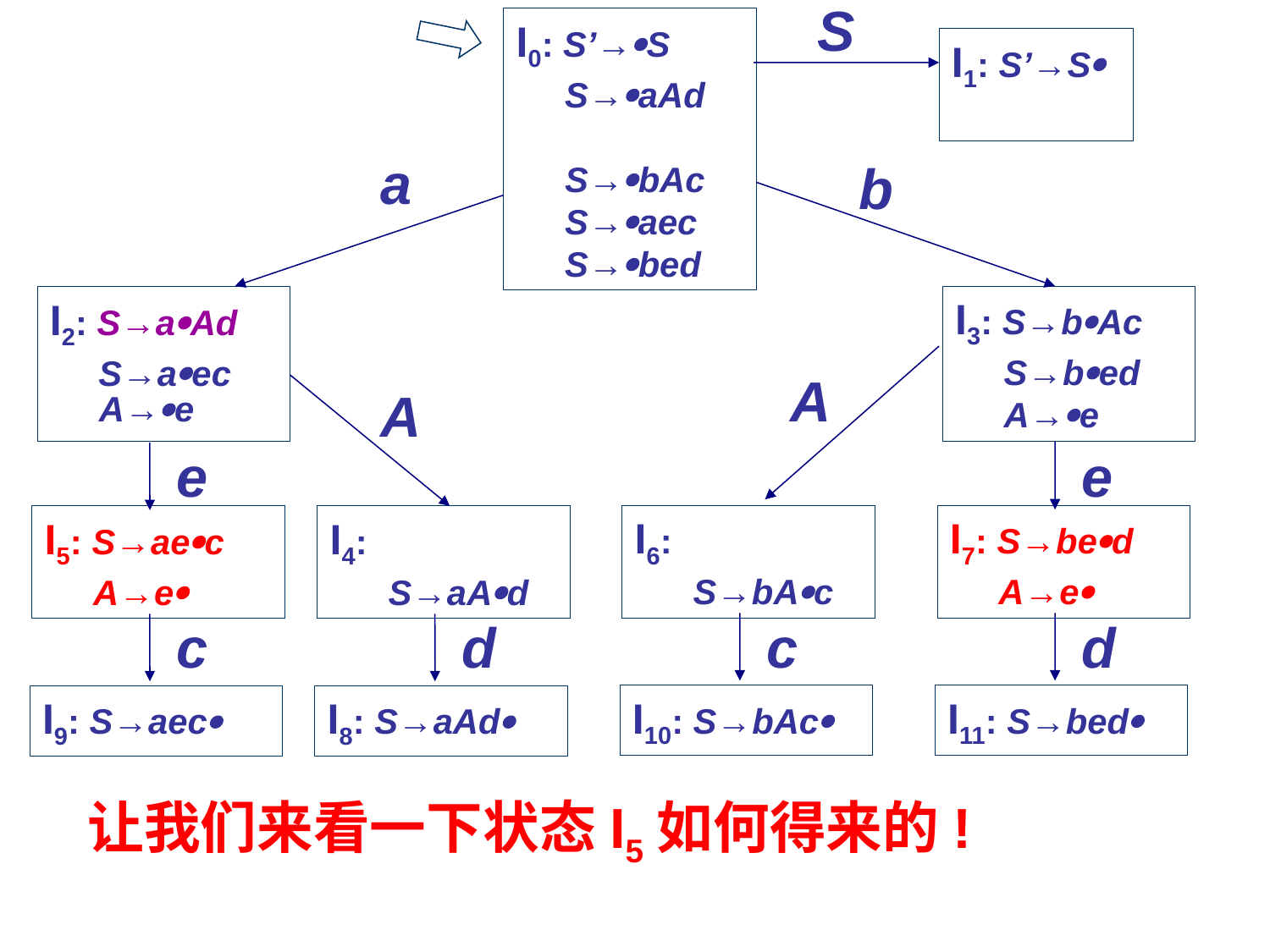

S
I0: S’→•S
     S→•aAd
     S→•bAc
     S→•aec
     S→•bed

I1: S’→S•

a
b

I3: S→b•Ac
     S→b•ed
     A→•e
I2: S→a•Ad
     S→a•ec

A
A

A→•e
e
e

I6:
      S→bA•c
I7: S→be•d
     A→e•
I5: S→ae•c
     A→e•
I4:
      S→aA•d
c
d
c
d

I10: S→bAc•
I11: S→bed•
I9: S→aec•
I8: S→aAd•
让我们来看一下状态I5如何得来的!